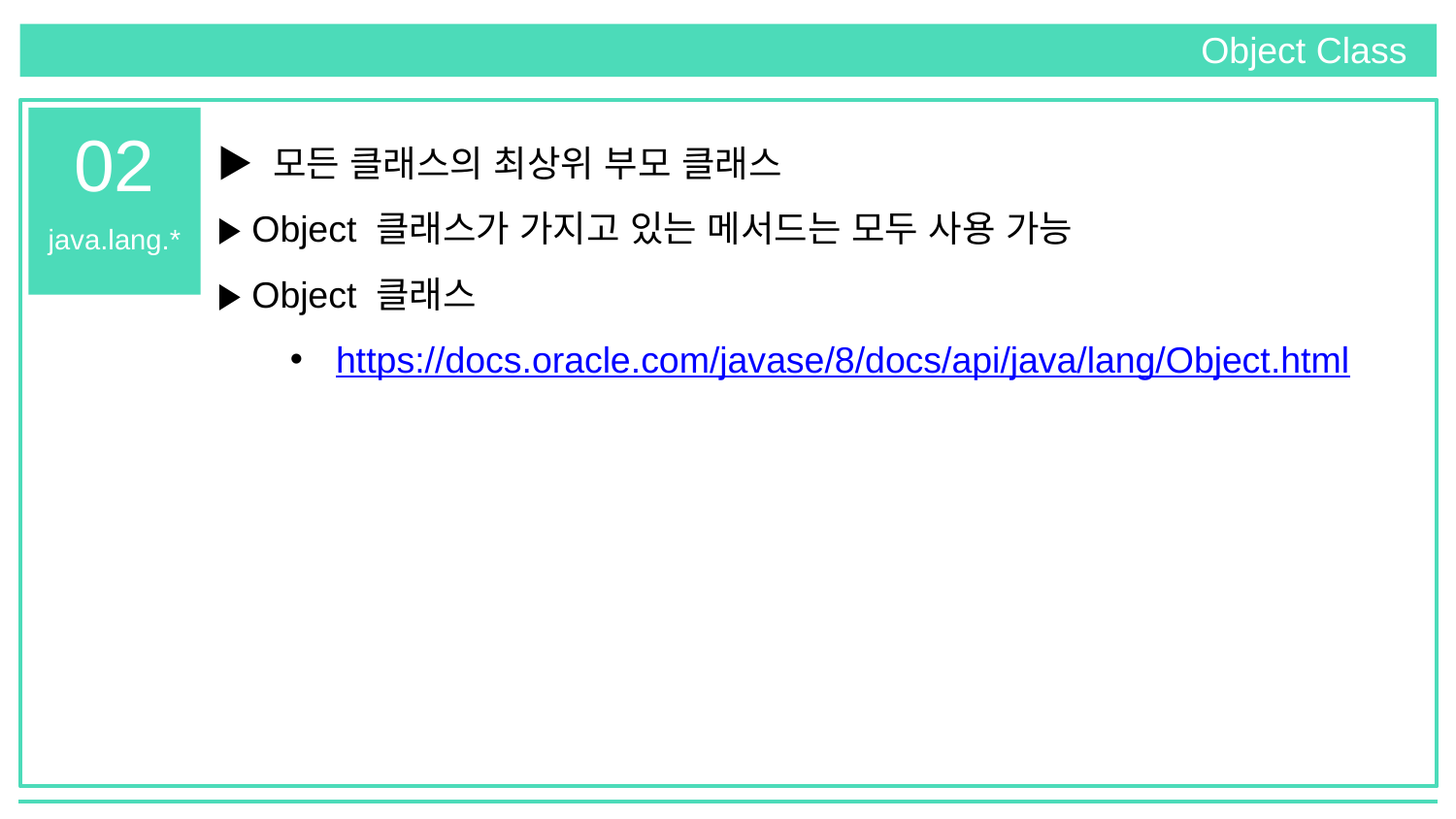

Object Class

02
▶ 모든 클래스의 최상위 부모 클래스
▶ Object 클래스가 가지고 있는 메서드는 모두 사용 가능
▶ Object 클래스
https://docs.oracle.com/javase/8/docs/api/java/lang/Object.html
java.lang.*